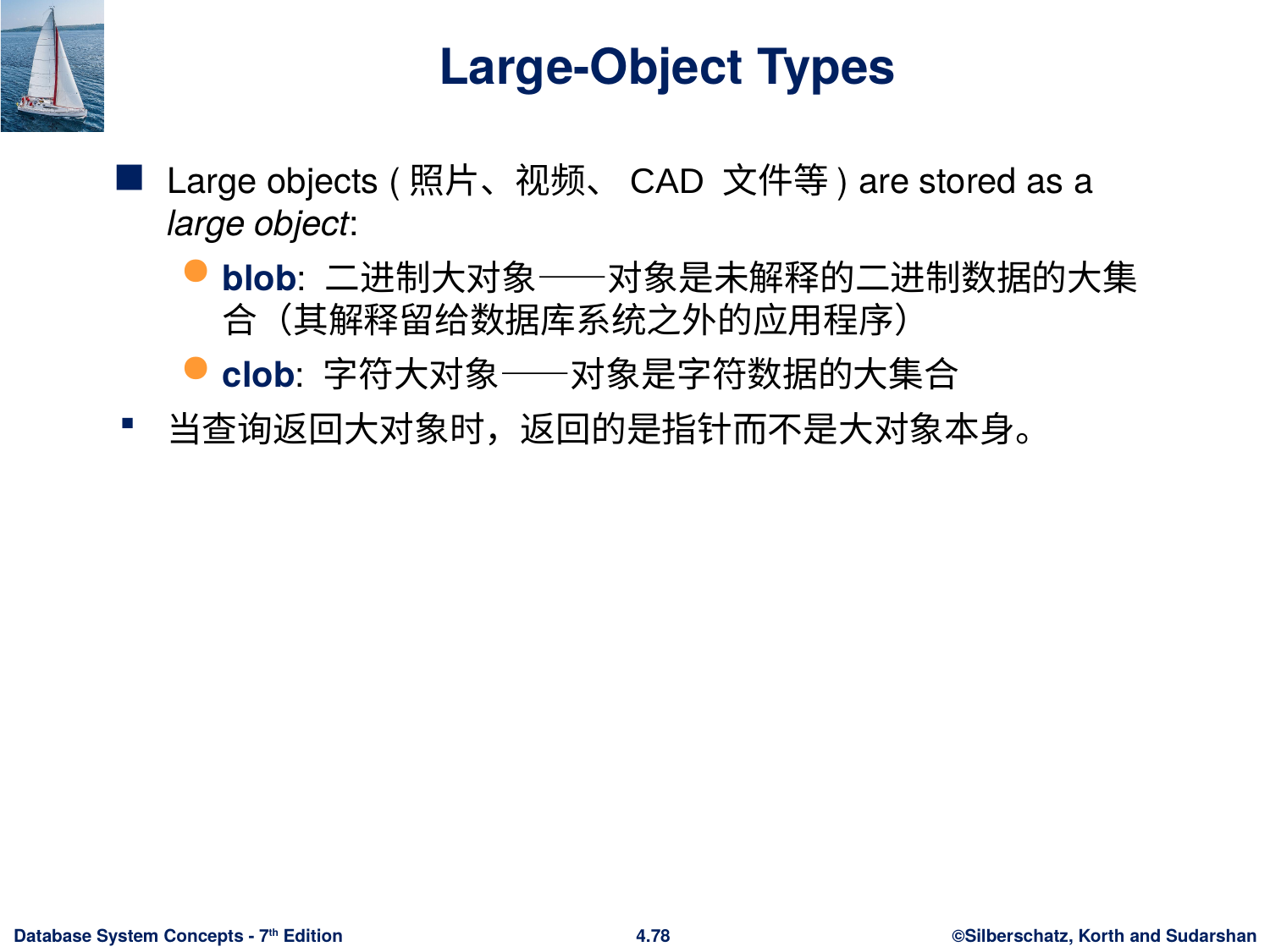

# Large-Object Types
Large objects (照片、视频、CAD 文件等) are stored as a large object:
blob: 二进制大对象——对象是未解释的二进制数据的大集合（其解释留给数据库系统之外的应用程序）
clob: 字符大对象——对象是字符数据的大集合
当查询返回大对象时，返回的是指针而不是大对象本身。